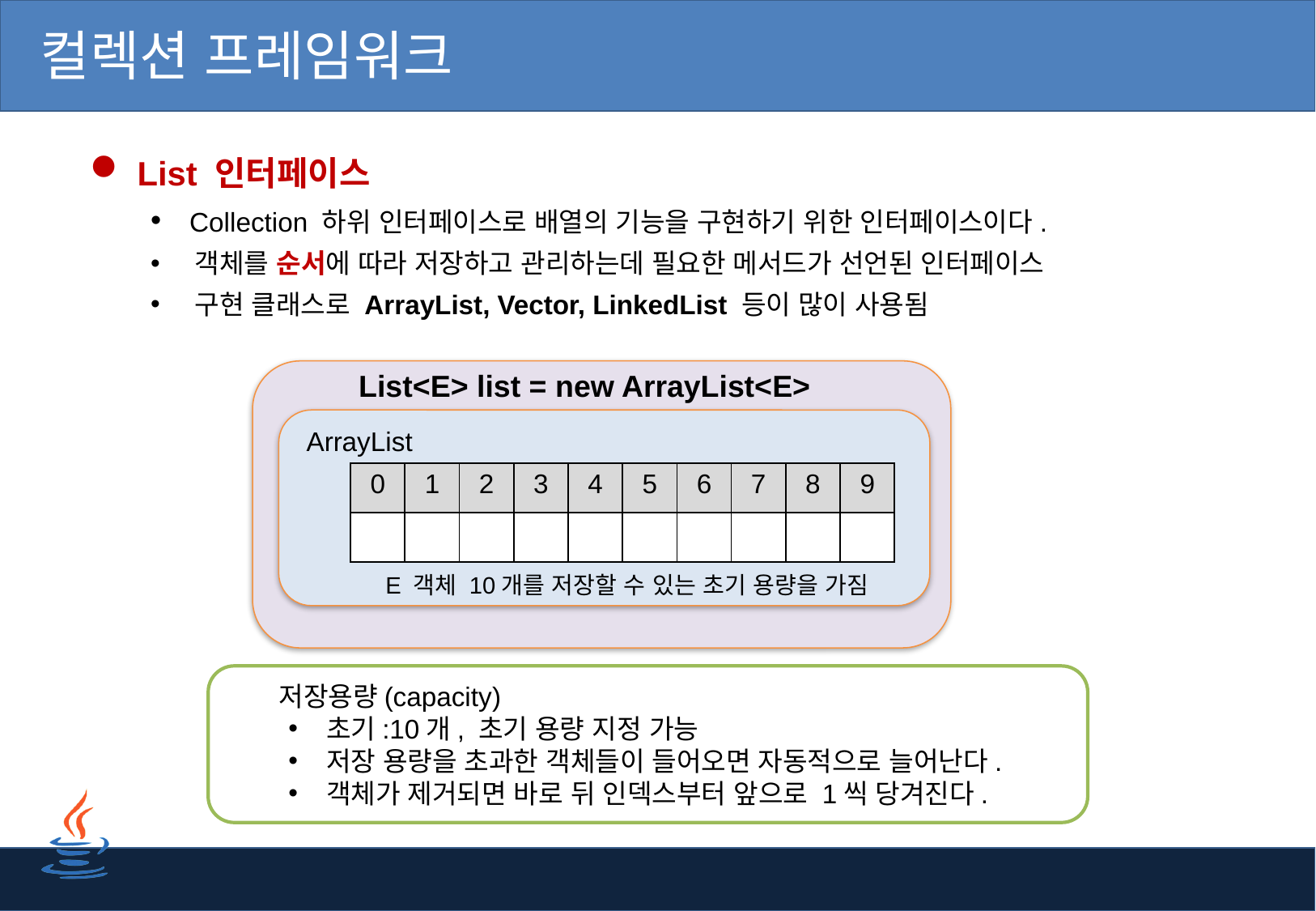

# 컬렉션 프레임워크
 List 인터페이스
 Collection 하위 인터페이스로 배열의 기능을 구현하기 위한 인터페이스이다.
 객체를 순서에 따라 저장하고 관리하는데 필요한 메서드가 선언된 인터페이스
 구현 클래스로 ArrayList, Vector, LinkedList 등이 많이 사용됨

List<E> list = new ArrayList<E>

ArrayList
| 0 | 1 | 2 | 3 | 4 | 5 | 6 | 7 | 8 | 9 |
| --- | --- | --- | --- | --- | --- | --- | --- | --- | --- |
|  |  |  |  |  |  |  |  |  |  |
E 객체 10개를 저장할 수 있는 초기 용량을 가짐
      저장용량(capacity)
초기:10개, 초기 용량 지정 가능
저장 용량을 초과한 객체들이 들어오면 자동적으로 늘어난다.
객체가 제거되면 바로 뒤 인덱스부터 앞으로 1씩 당겨진다.
17